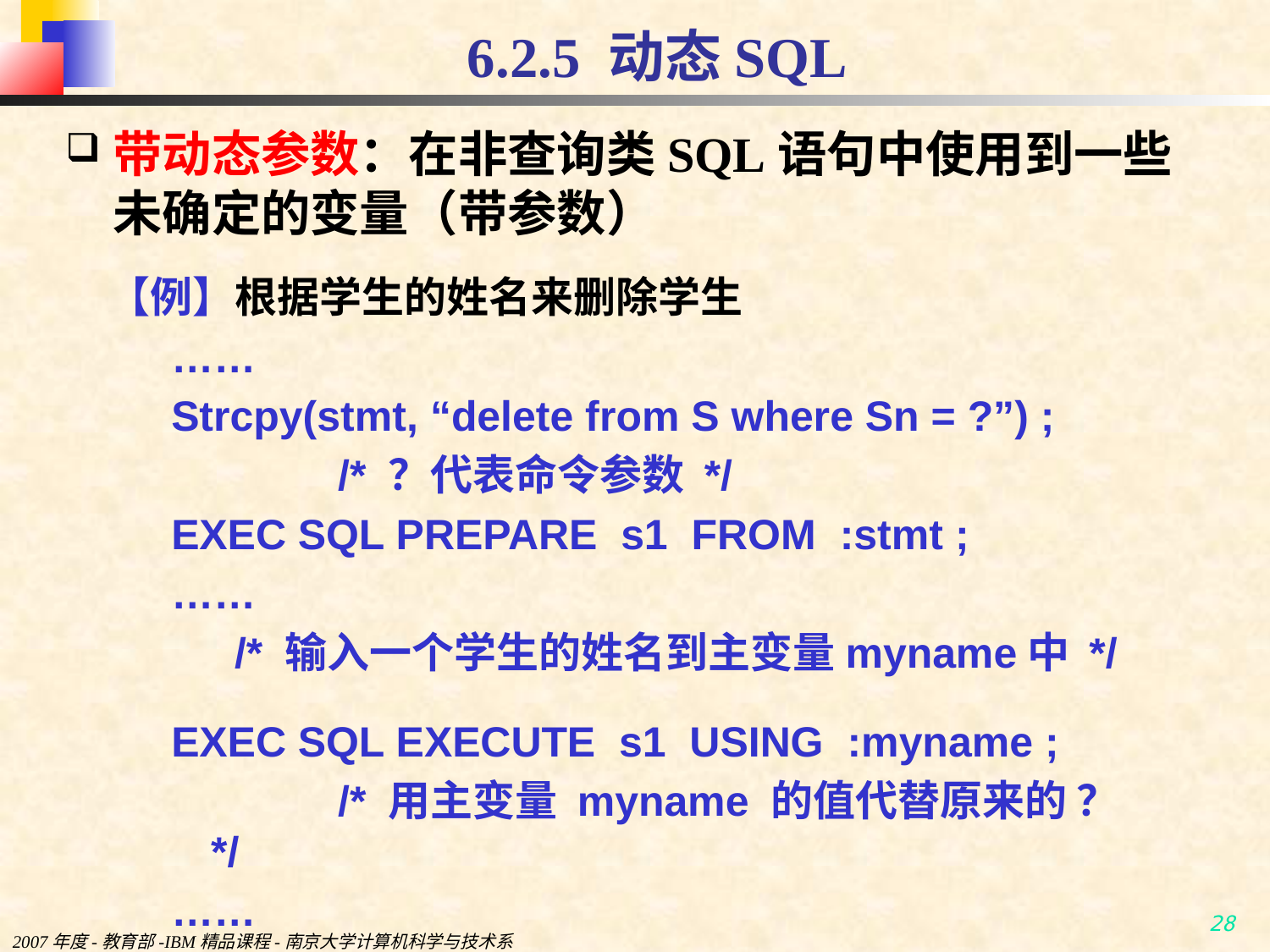

# 6.2.5 动态SQL
带动态参数：在非查询类SQL语句中使用到一些未确定的变量（带参数）
【例】根据学生的姓名来删除学生
……
Strcpy(stmt, “delete from S where Sn = ?”) ;
		/* ？代表命令参数 */
EXEC SQL PREPARE  s1  FROM  :stmt ;
……
	  /* 输入一个学生的姓名到主变量myname中 */

EXEC SQL EXECUTE  s1  USING  :myname ;
		/* 用主变量 myname 的值代替原来的 ？*/
……
28
2007年度-教育部-IBM精品课程-南京大学计算机科学与技术系